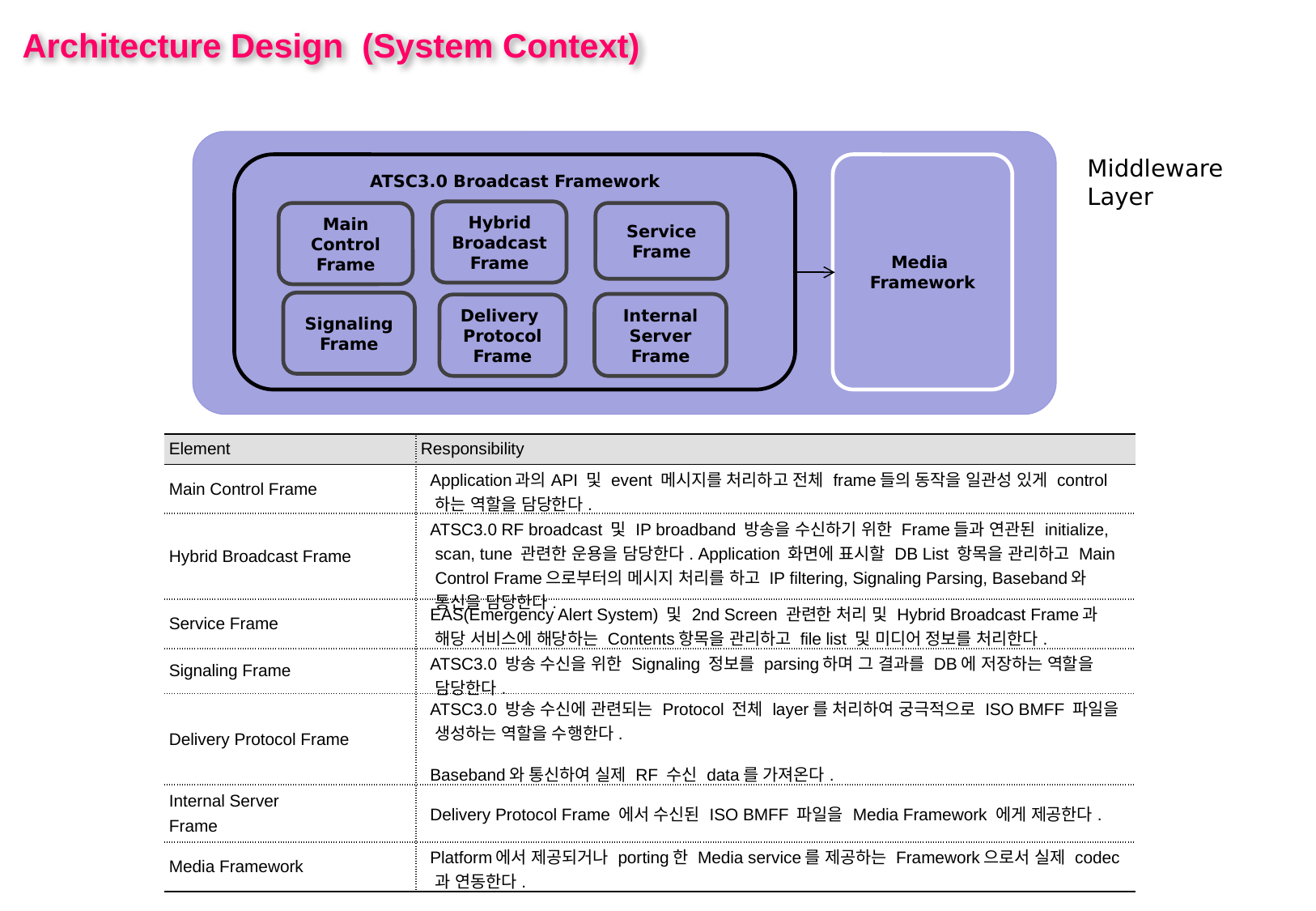

Architecture Design  (System Context)

Middleware
Layer

ATSC3.0 Broadcast Framework

Media
Framework
Hybrid
Broadcast
Frame
Main
Control
Frame
Service
Frame
Signaling
Frame
Internal
Server
Frame
Delivery
Protocol
Frame
Baseband
Frame
| Element | Responsibility |
| --- | --- |
| Main Control Frame | Application과의API 및 event 메시지를 처리하고 전체 frame들의 동작을 일관성 있게 control하는 역할을 담당한다. |
| Hybrid Broadcast Frame | ATSC3.0 RF broadcast 및 IP broadband 방송을 수신하기 위한 Frame들과 연관된 initialize, scan, tune 관련한 운용을 담당한다. Application 화면에 표시할 DB List 항목을 관리하고 Main Control Frame으로부터의 메시지 처리를 하고 IP filtering, Signaling Parsing, Baseband와 통신을 담당한다. |
| Service Frame | EAS(Emergency Alert System) 및 2nd Screen 관련한 처리 및 Hybrid Broadcast Frame과 해당 서비스에 해당하는 Contents항목을 관리하고 file list 및 미디어 정보를 처리한다. |
| Signaling Frame | ATSC3.0 방송 수신을 위한 Signaling 정보를 parsing하며 그 결과를 DB에 저장하는 역할을 담당한다. |
| Delivery Protocol Frame | ATSC3.0 방송 수신에 관련되는 Protocol 전체 layer를 처리하여 궁극적으로 ISO BMFF 파일을 생성하는 역할을 수행한다. Baseband와 통신하여 실제 RF 수신 data를 가져온다. |
| Internal Server Frame | Delivery Protocol Frame 에서 수신된 ISO BMFF 파일을 Media Framework 에게 제공한다. |
| Media Framework | Platform에서 제공되거나 porting한 Media service를 제공하는 Framework으로서 실제 codec과 연동한다. |